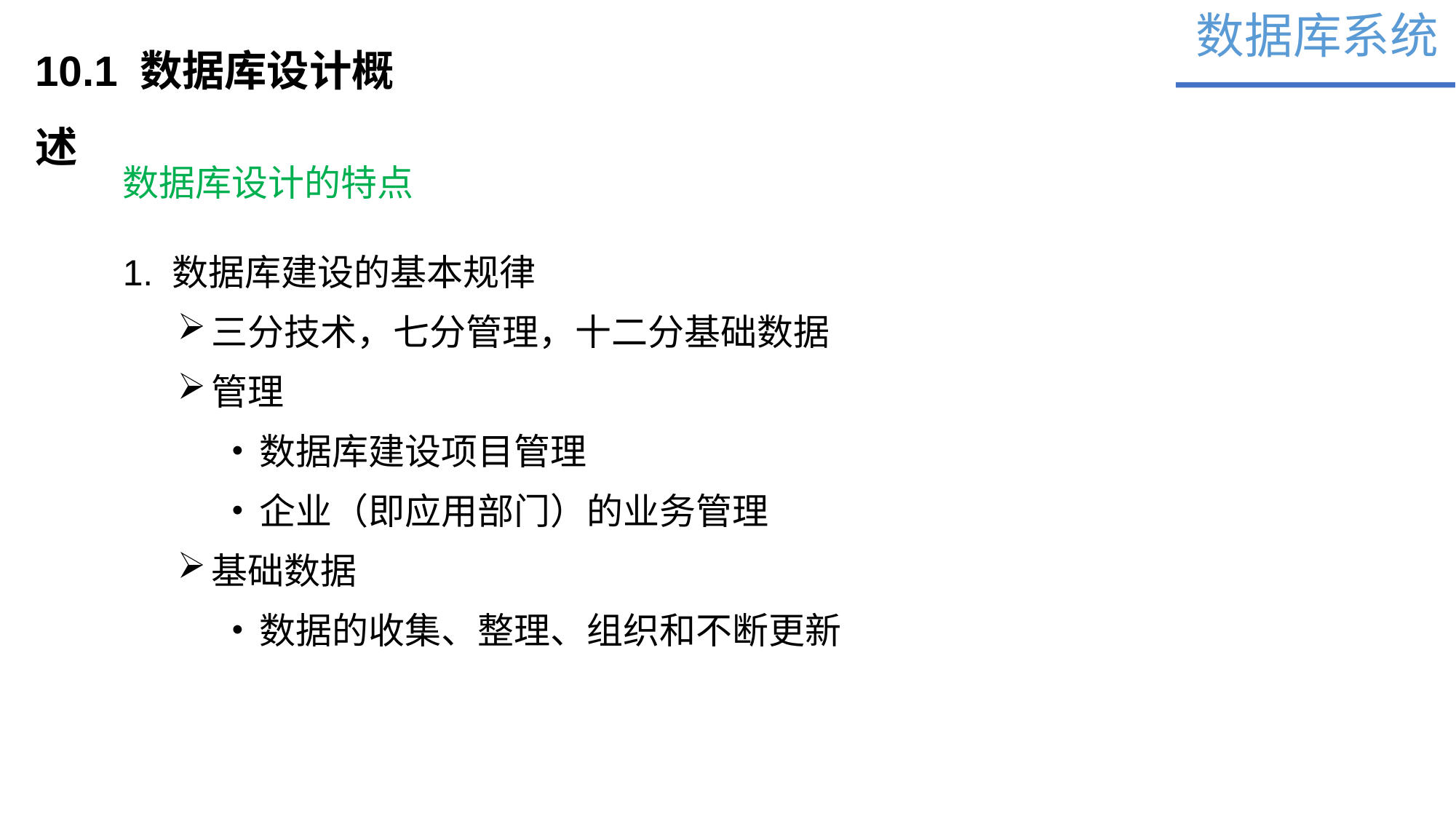

数据库系统
10.1 数据库设计概述

数据库设计的特点
1. 数据库建设的基本规律
三分技术，七分管理，十二分基础数据
管理
数据库建设项目管理
企业（即应用部门）的业务管理
基础数据
数据的收集、整理、组织和不断更新